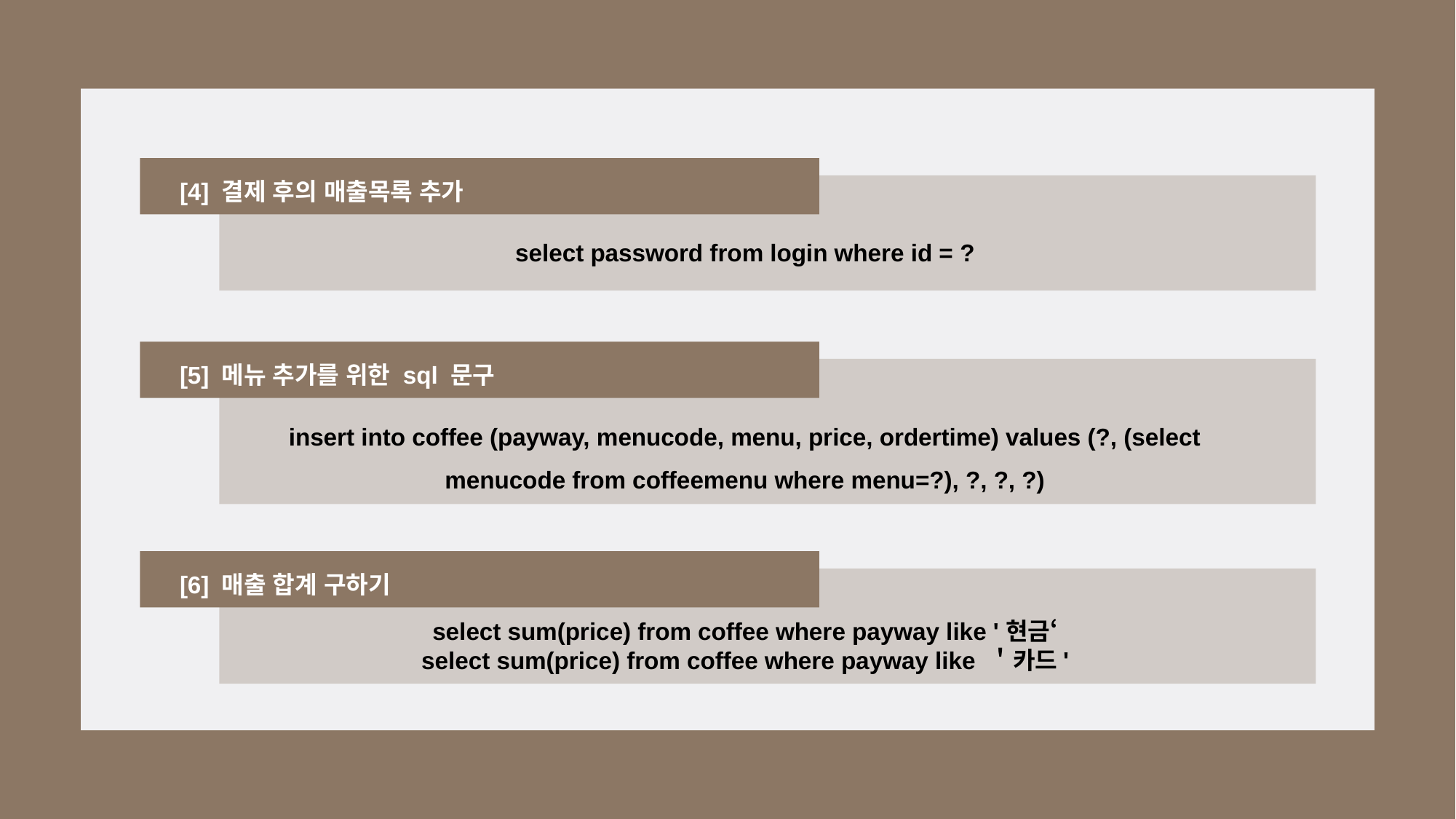

[4] 결제 후의 매출목록 추가

select password from login where id = ?
[5] 메뉴 추가를 위한 sql 문구

insert into coffee (payway, menucode, menu, price, ordertime) values (?, (select menucode from coffeemenu where menu=?), ?, ?, ?)
[6] 매출 합계 구하기

select sum(price) from coffee where payway like '현금‘
select sum(price) from coffee where payway like ＇카드'